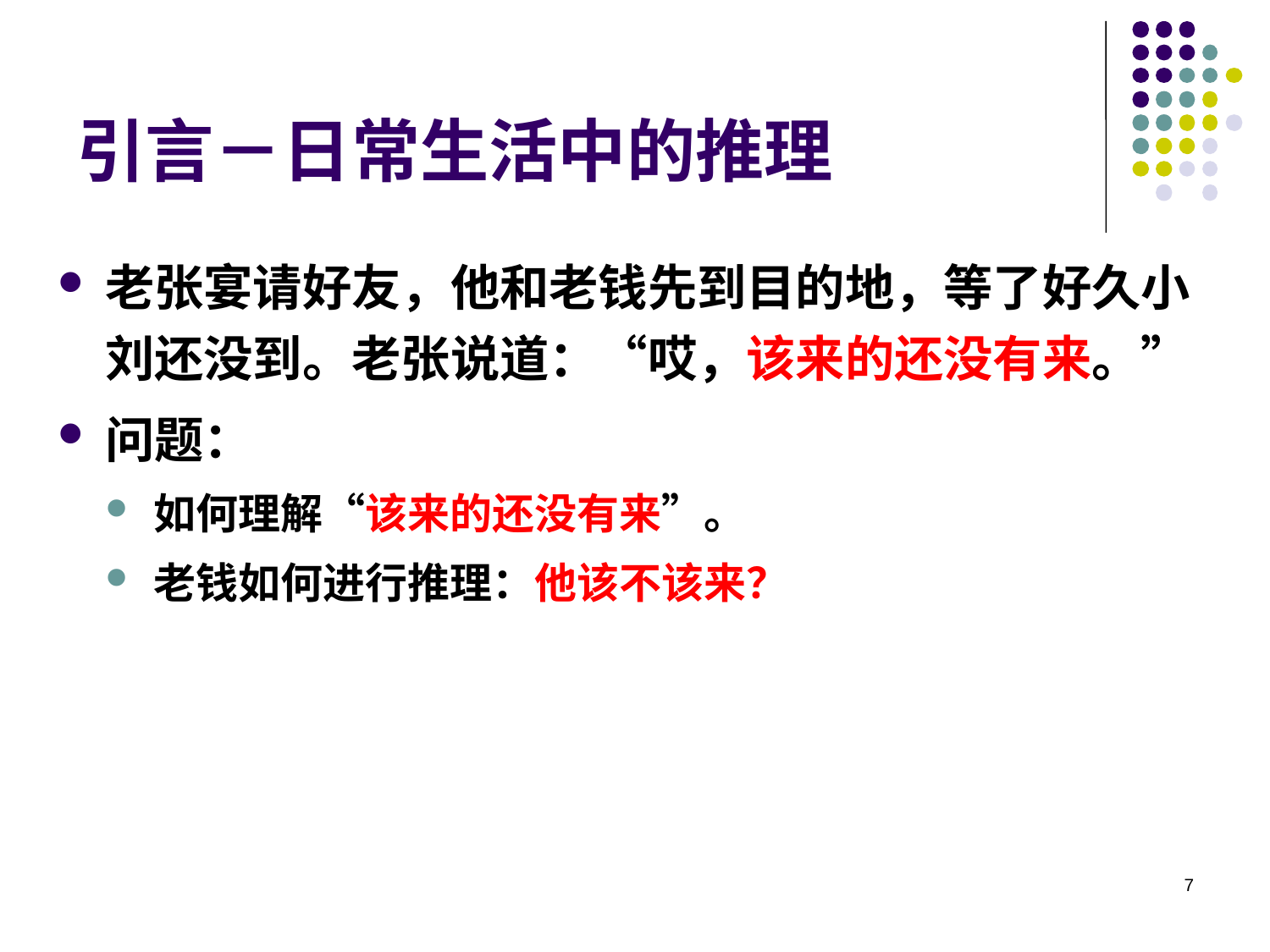

# 引言－日常生活中的推理
老张宴请好友，他和老钱先到目的地，等了好久小刘还没到。老张说道：“哎，该来的还没有来。”
问题：
如何理解“该来的还没有来”。
老钱如何进行推理：他该不该来？
7